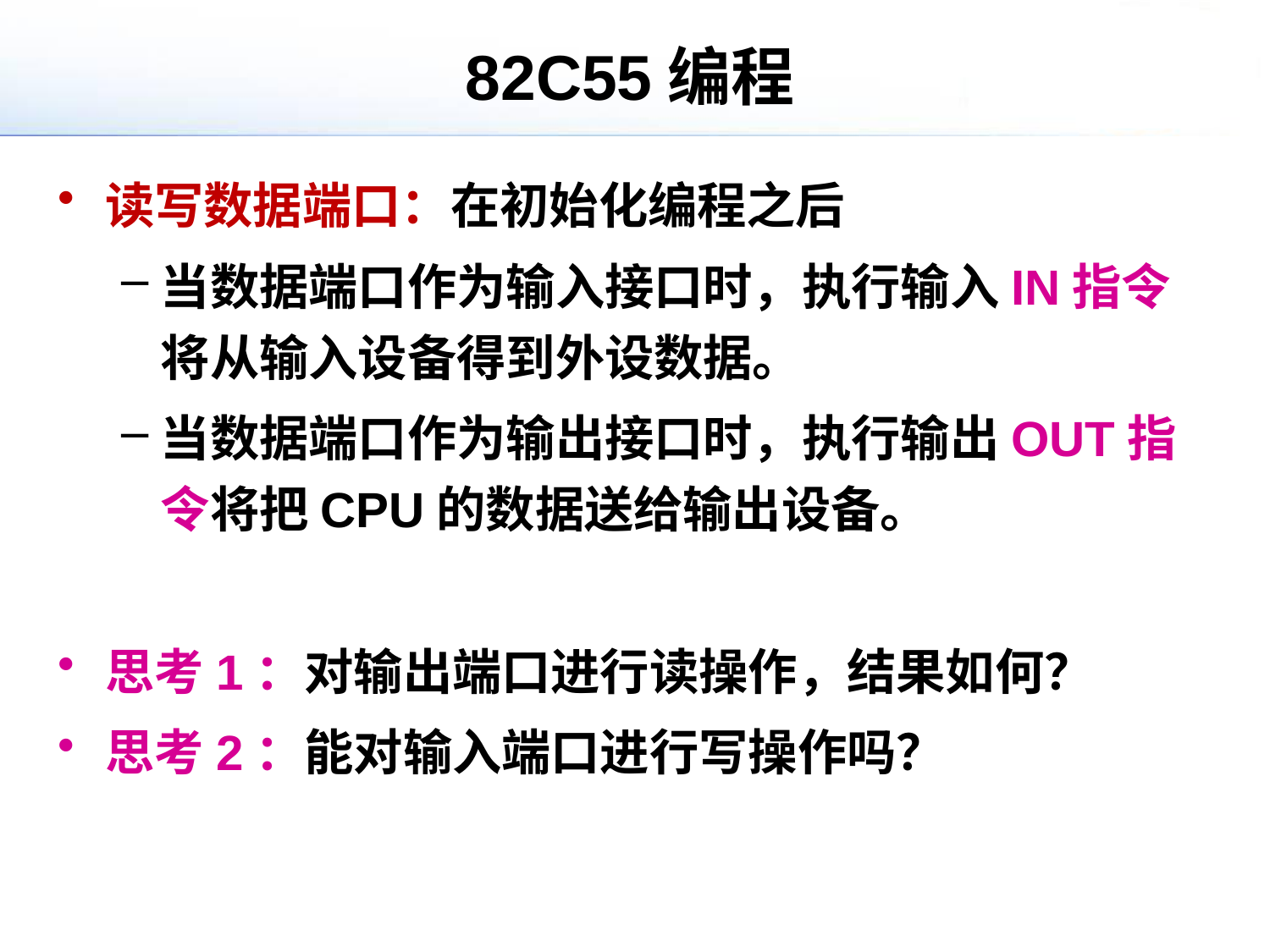

# 82C55编程
读写数据端口：在初始化编程之后
当数据端口作为输入接口时，执行输入IN指令将从输入设备得到外设数据。
当数据端口作为输出接口时，执行输出OUT指令将把CPU的数据送给输出设备。

思考1：对输出端口进行读操作，结果如何？
思考2：能对输入端口进行写操作吗？